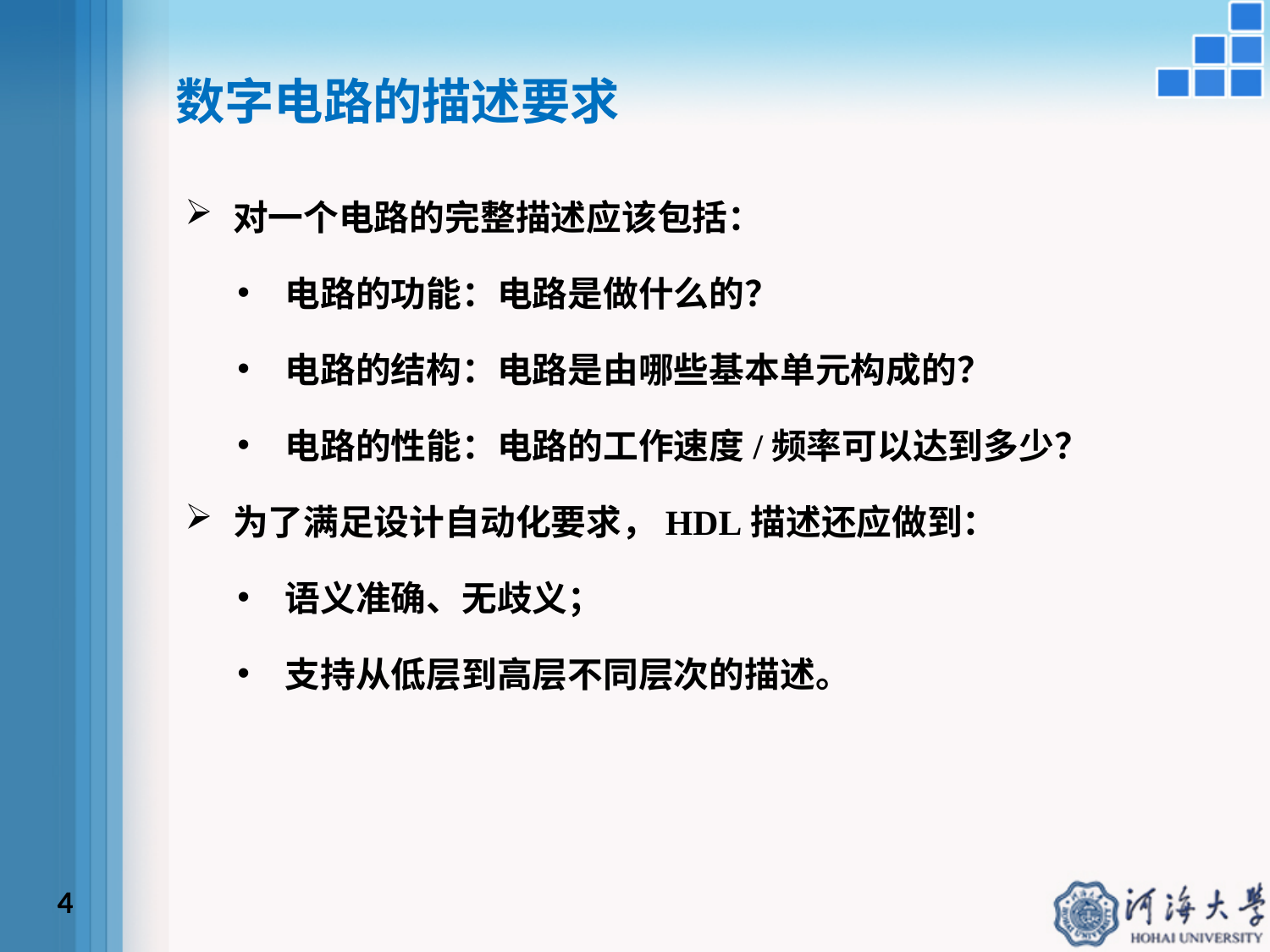

数字电路的描述要求
对一个电路的完整描述应该包括：
电路的功能：电路是做什么的？
电路的结构：电路是由哪些基本单元构成的？
电路的性能：电路的工作速度/频率可以达到多少？
为了满足设计自动化要求，HDL描述还应做到：
语义准确、无歧义；
支持从低层到高层不同层次的描述。
4